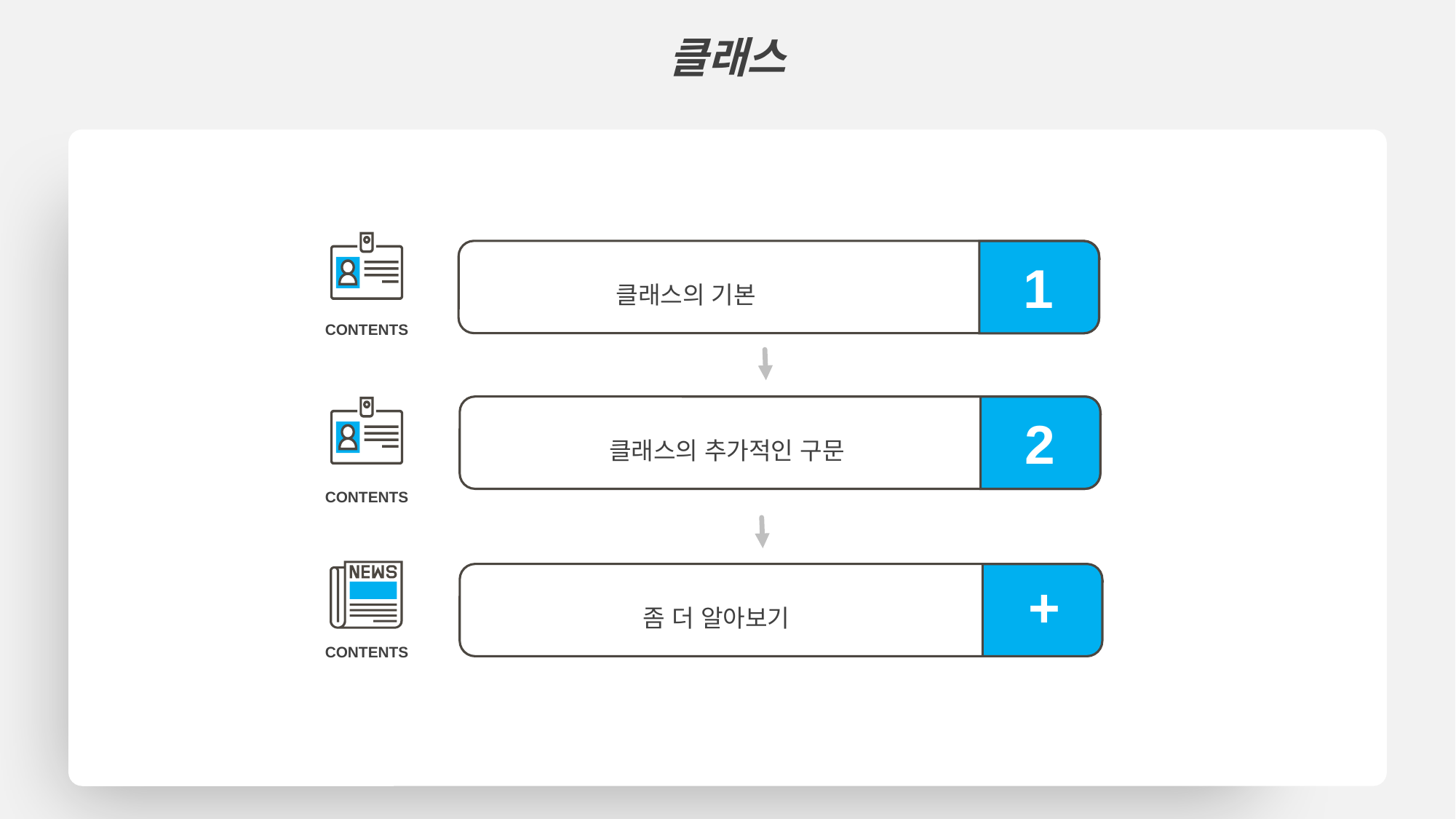

클래스

               클래스의 기본
1
CONTENTS

           클래스의 추가적인 구문

2
CONTENTS

                좀 더 알아보기
+
CONTENTS